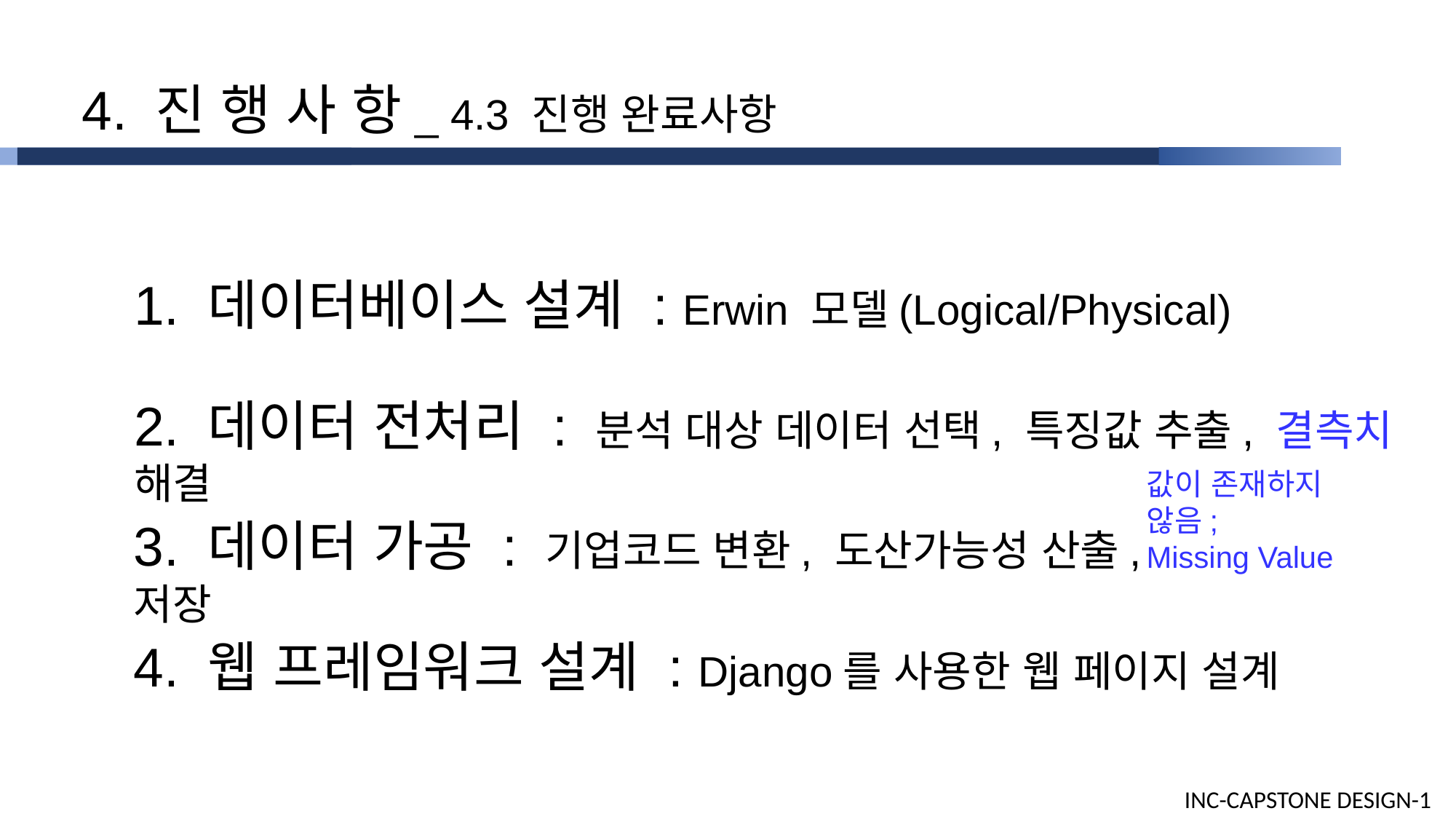

4. 진 행 사 항_ 4.3 진행 완료사항
1. 데이터베이스 설계 : Erwin 모델(Logical/Physical)
2. 데이터 전처리 : 분석 대상 데이터 선택, 특징값 추출, 결측치 해결
값이 존재하지 않음;
Missing Value
3. 데이터 가공 : 기업코드 변환, 도산가능성 산출, 저장
4. 웹 프레임워크 설계 : Django를 사용한 웹 페이지 설계